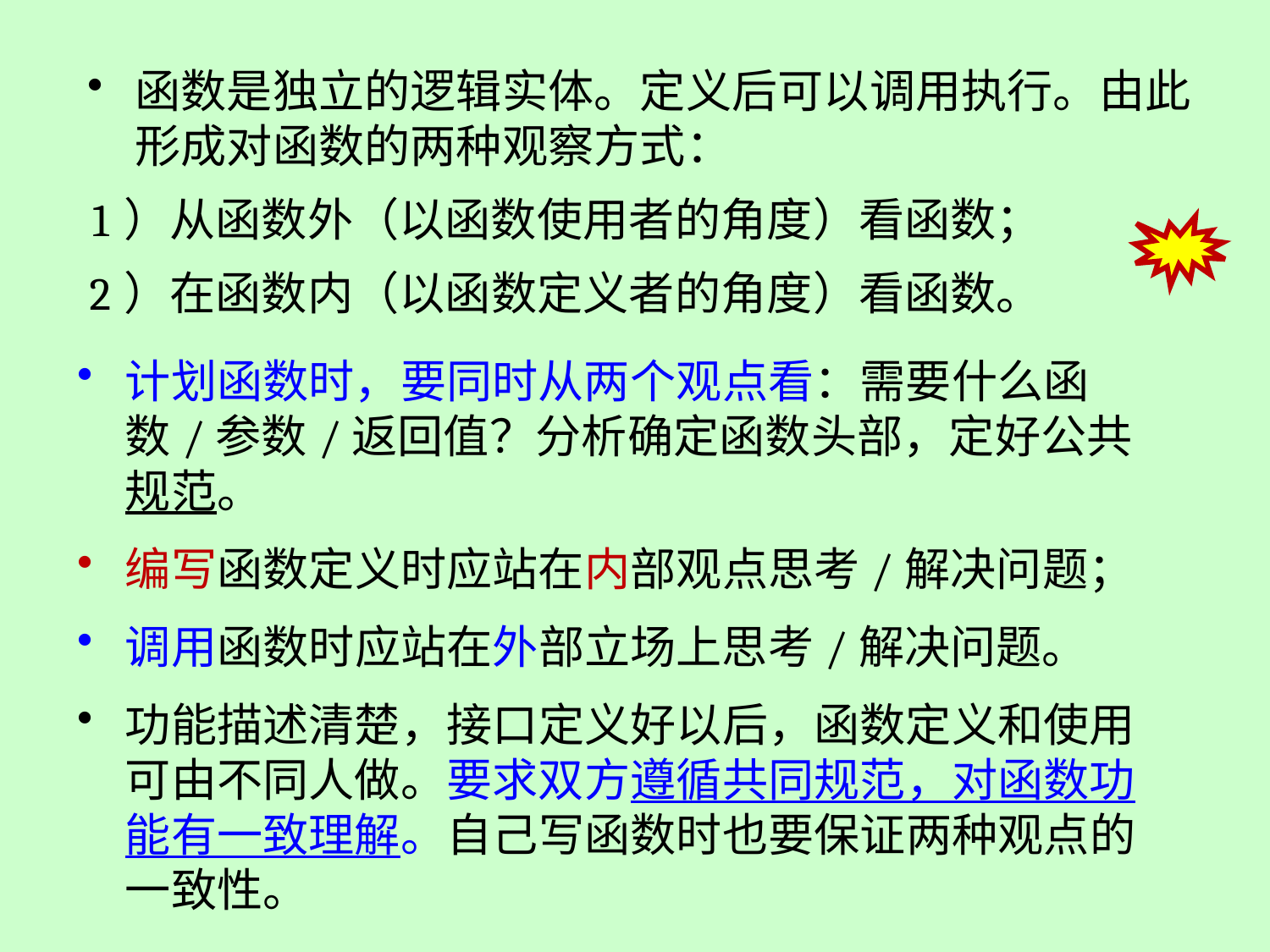

函数是独立的逻辑实体。定义后可以调用执行。由此形成对函数的两种观察方式：
1）从函数外（以函数使用者的角度）看函数；
2）在函数内（以函数定义者的角度）看函数。

计划函数时，要同时从两个观点看：需要什么函数/参数/返回值？分析确定函数头部，定好公共规范。
编写函数定义时应站在内部观点思考/解决问题；
调用函数时应站在外部立场上思考/解决问题。
功能描述清楚，接口定义好以后，函数定义和使用可由不同人做。要求双方遵循共同规范，对函数功能有一致理解。自己写函数时也要保证两种观点的一致性。
60